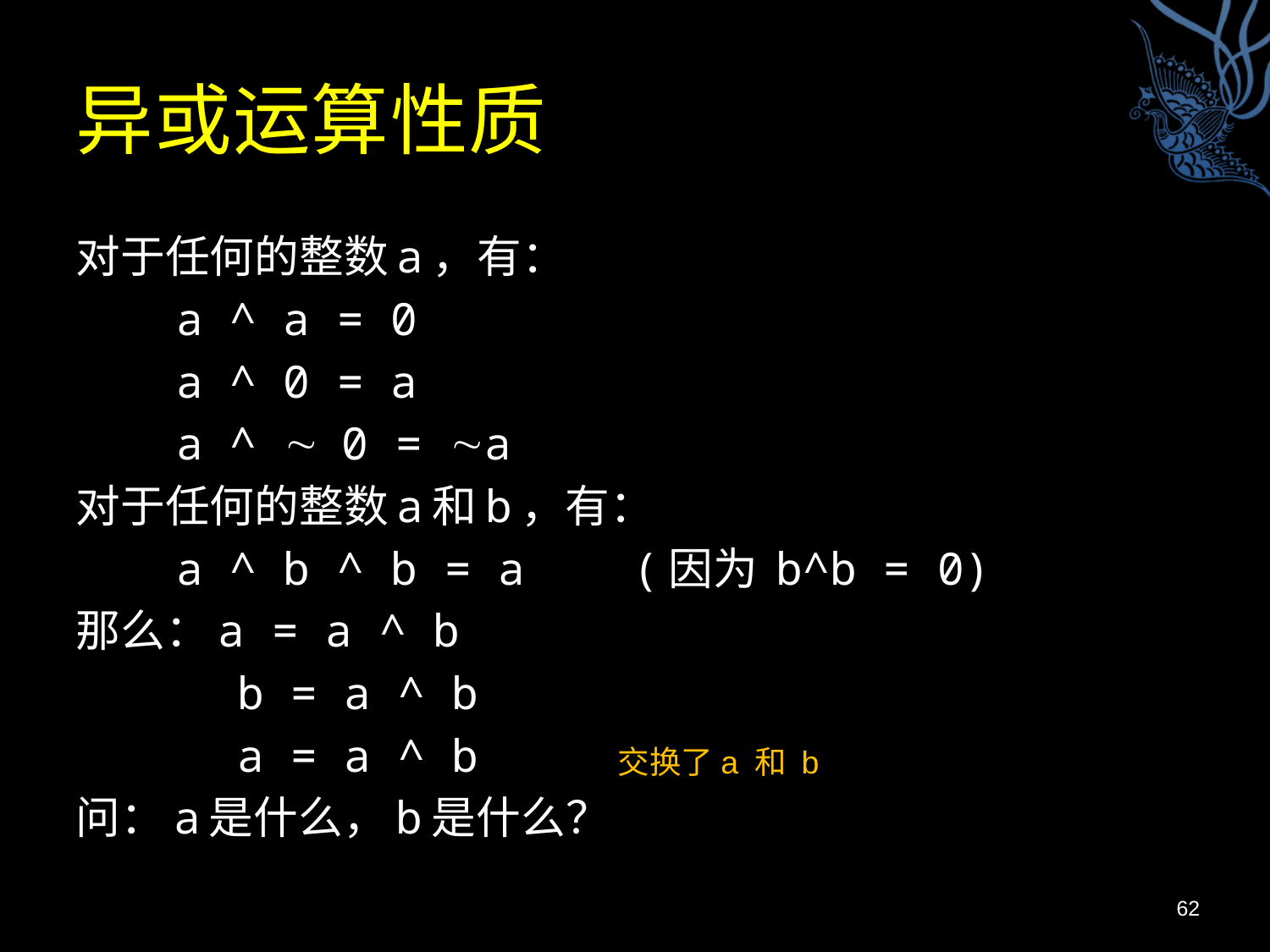

# 异或运算性质
对于任何的整数a，有：
	a ^ a = 0
	a ^ 0 = a
	a ^ ∼ 0 = ∼a
对于任何的整数a和b，有：
	a ^ b ^ b = a    (因为 b^b = 0)
那么：a = a ^ b
      b = a ^ b
      a = a ^ b
问：a是什么，b是什么？
交换了a 和 b
62